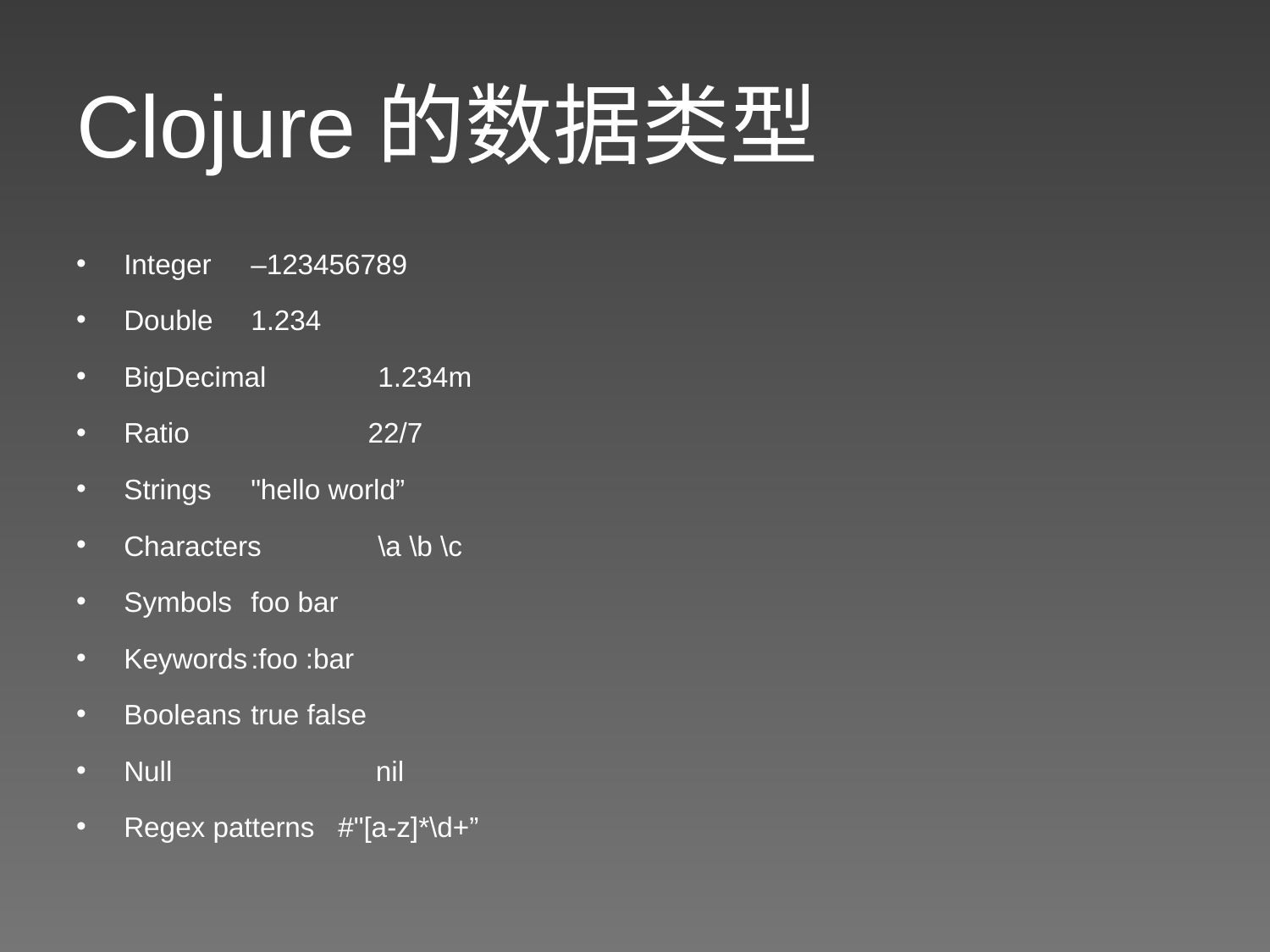

# Clojure的数据类型
Integer	–123456789
Double	1.234
BigDecimal	1.234m
Ratio	               22/7
Strings	"hello world”
Characters 	\a \b \c
Symbols	foo bar
Keywords	:foo :bar
Booleans	true false
Null	                nil
Regex patterns   #"[a-z]*\d+”